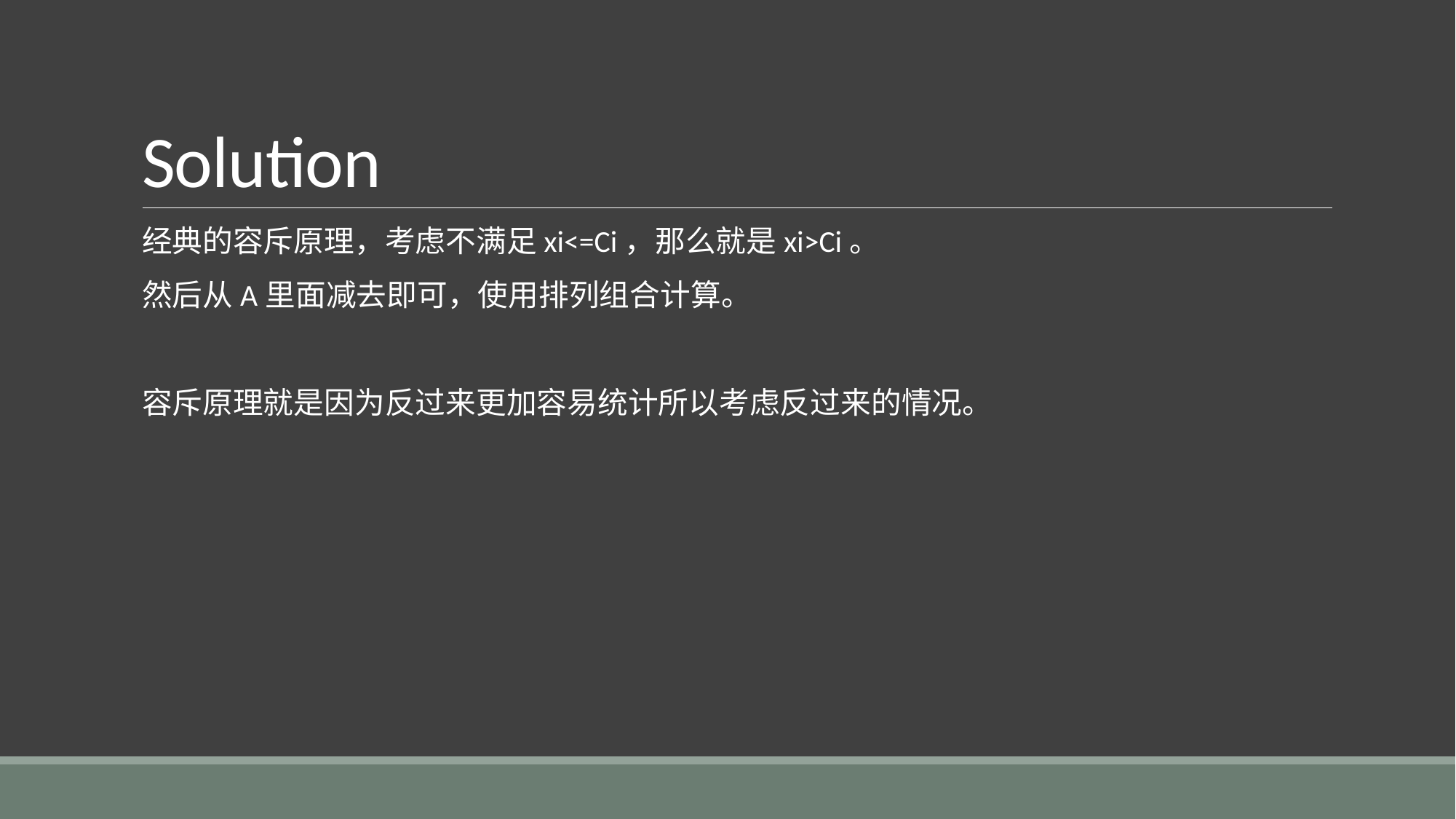

# Solution
经典的容斥原理，考虑不满足xi<=Ci，那么就是xi>Ci。
然后从A里面减去即可，使用排列组合计算。

容斥原理就是因为反过来更加容易统计所以考虑反过来的情况。